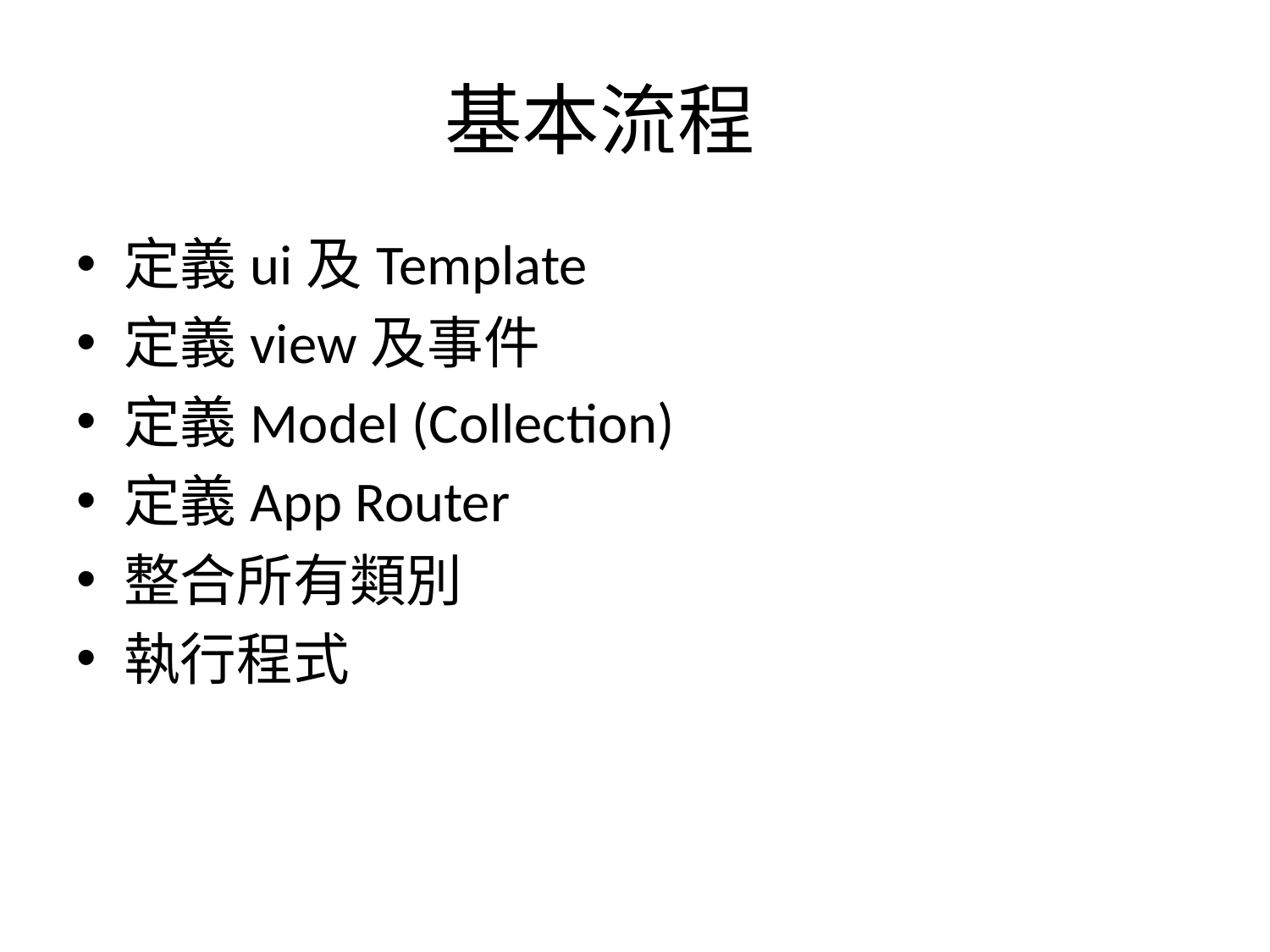

# 基本流程
定義ui及Template
定義view及事件
定義Model (Collection)
定義App Router
整合所有類別
執行程式